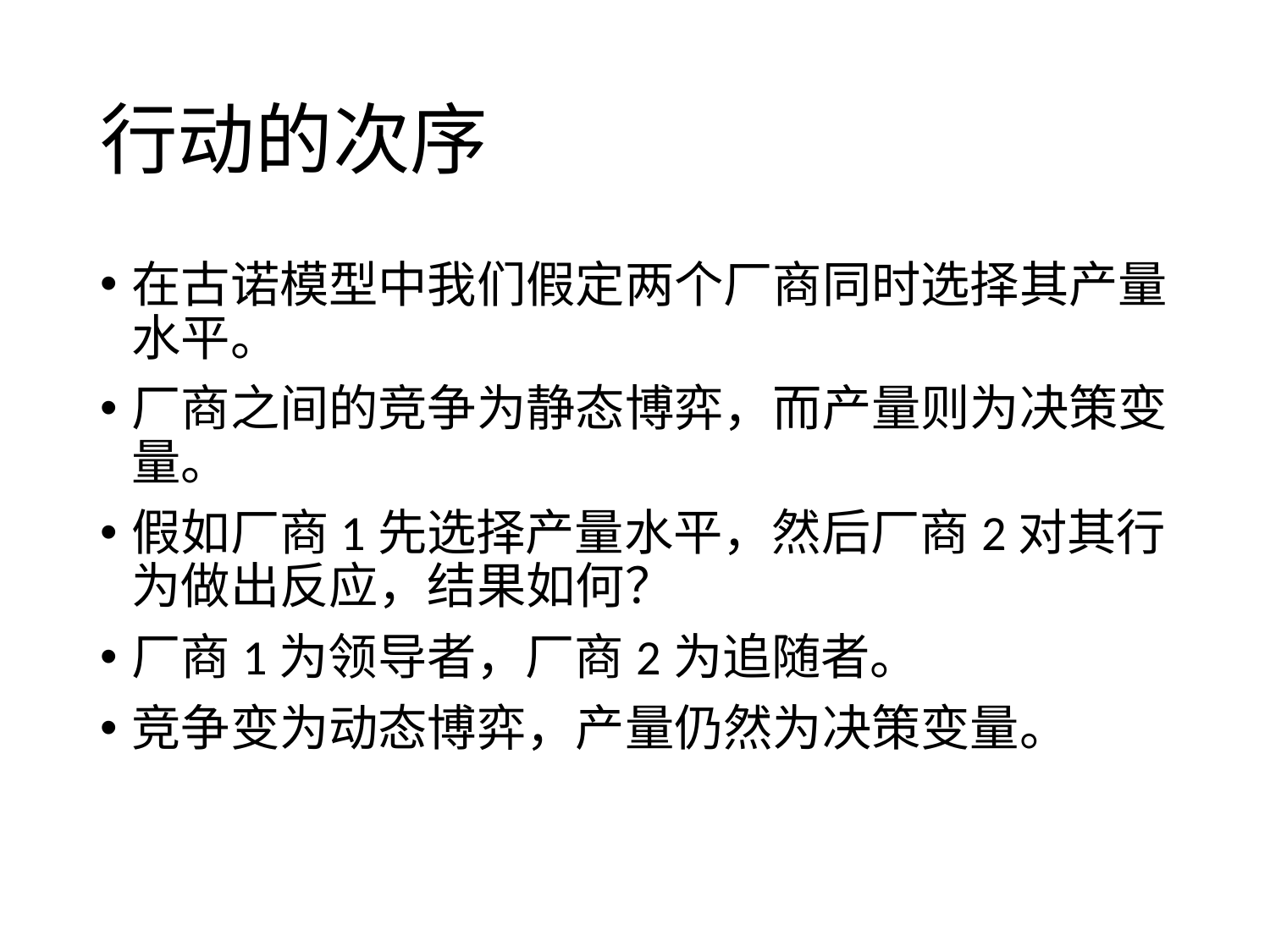

# 行动的次序
在古诺模型中我们假定两个厂商同时选择其产量水平。
厂商之间的竞争为静态博弈，而产量则为决策变量。
假如厂商1先选择产量水平，然后厂商2对其行为做出反应，结果如何？
厂商1为领导者，厂商2为追随者。
竞争变为动态博弈，产量仍然为决策变量。